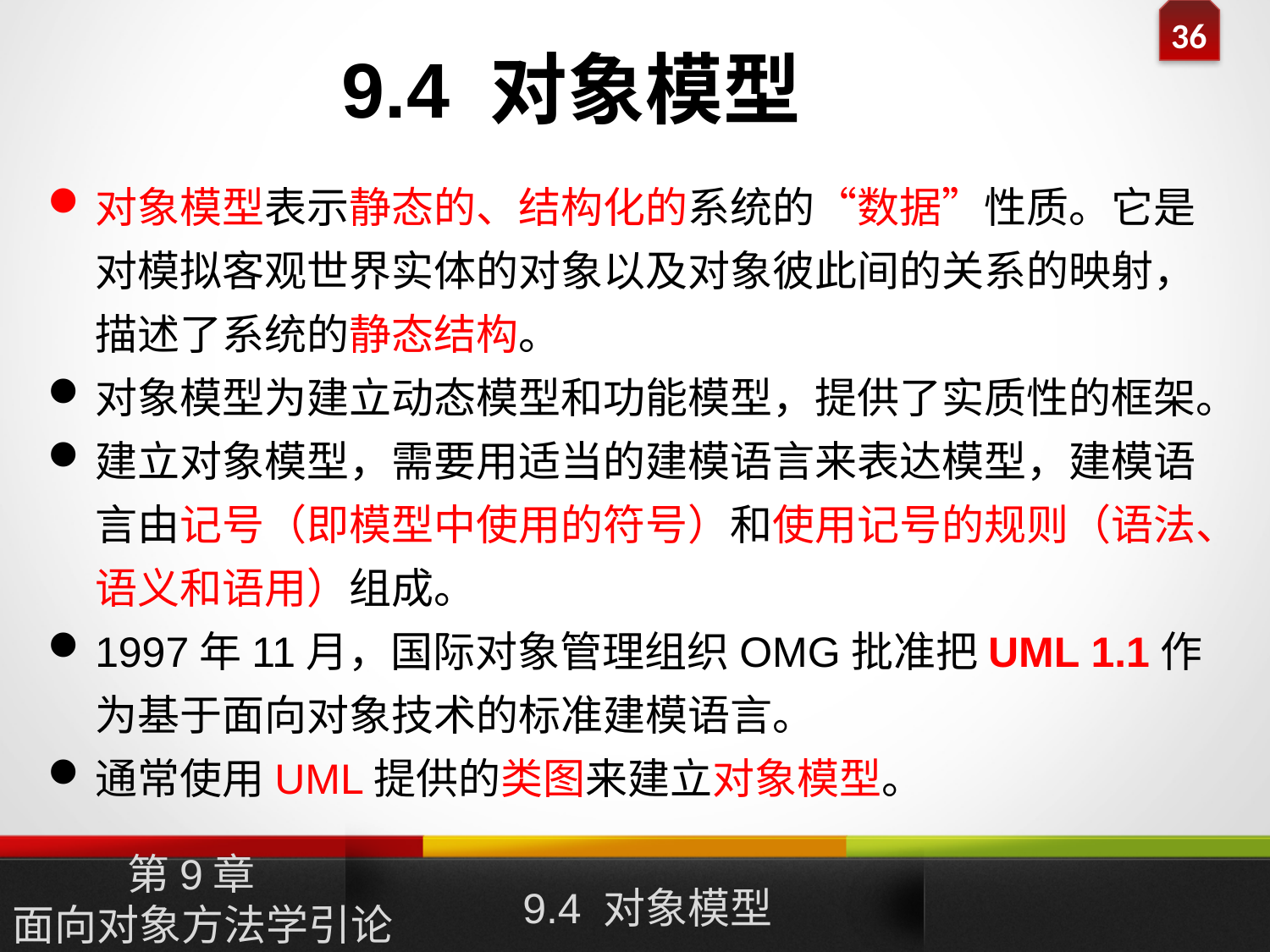

9.4 对象模型
对象模型表示静态的、结构化的系统的“数据”性质。它是对模拟客观世界实体的对象以及对象彼此间的关系的映射，描述了系统的静态结构。
对象模型为建立动态模型和功能模型，提供了实质性的框架。
建立对象模型，需要用适当的建模语言来表达模型，建模语言由记号（即模型中使用的符号）和使用记号的规则（语法、语义和语用）组成。
1997年11月，国际对象管理组织OMG批准把UML 1.1作为基于面向对象技术的标准建模语言。
通常使用UML提供的类图来建立对象模型。
9.4 对象模型